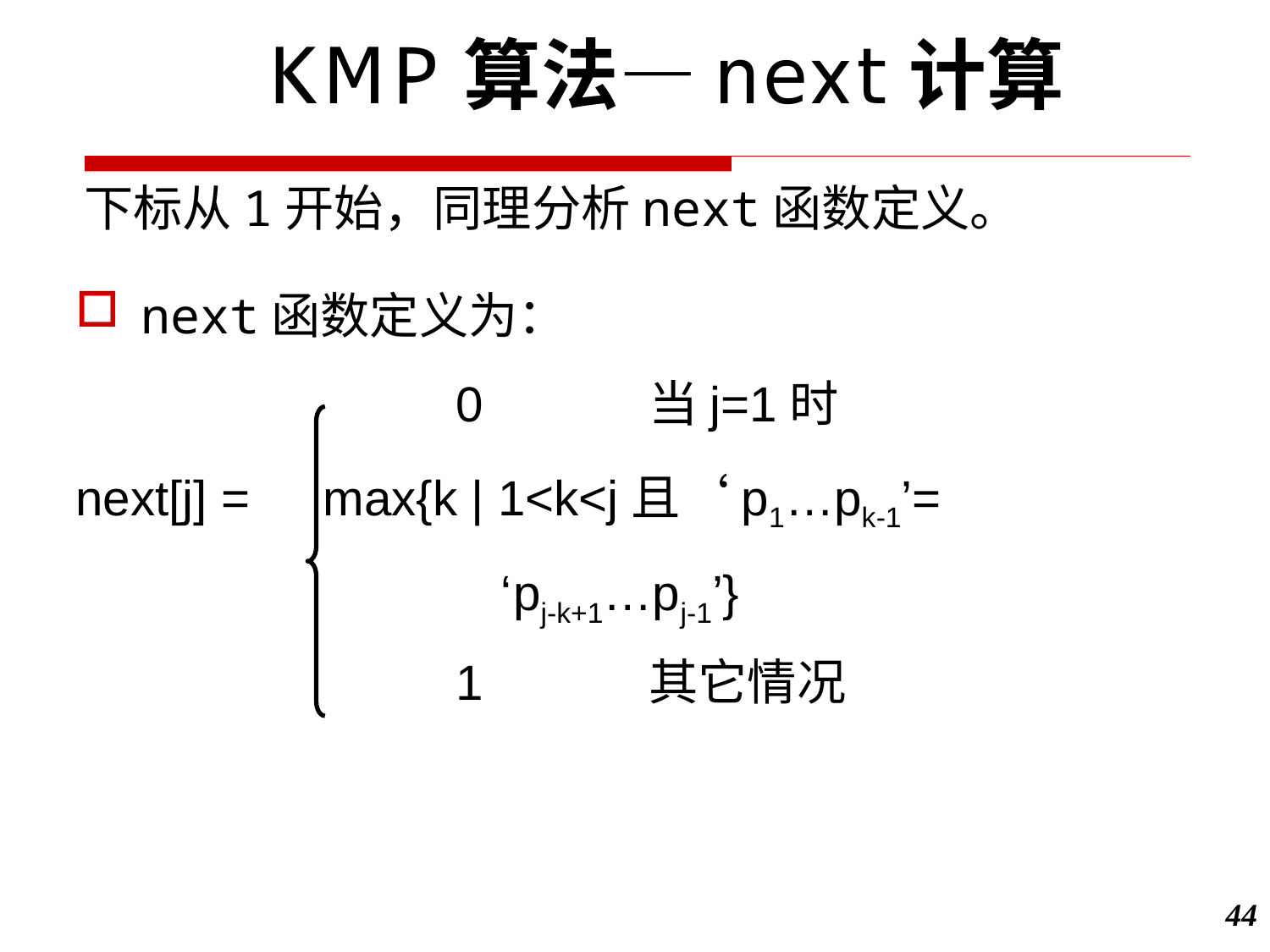

KMP算法—next计算
下标从1开始，同理分析next函数定义。
next函数定义为：
			　0		当j=1时
next[j] =　max{k | 1<k<j且‘p1…pk-1’=
                               ‘pj-k+1…pj-1’}
			　1		其它情况

44